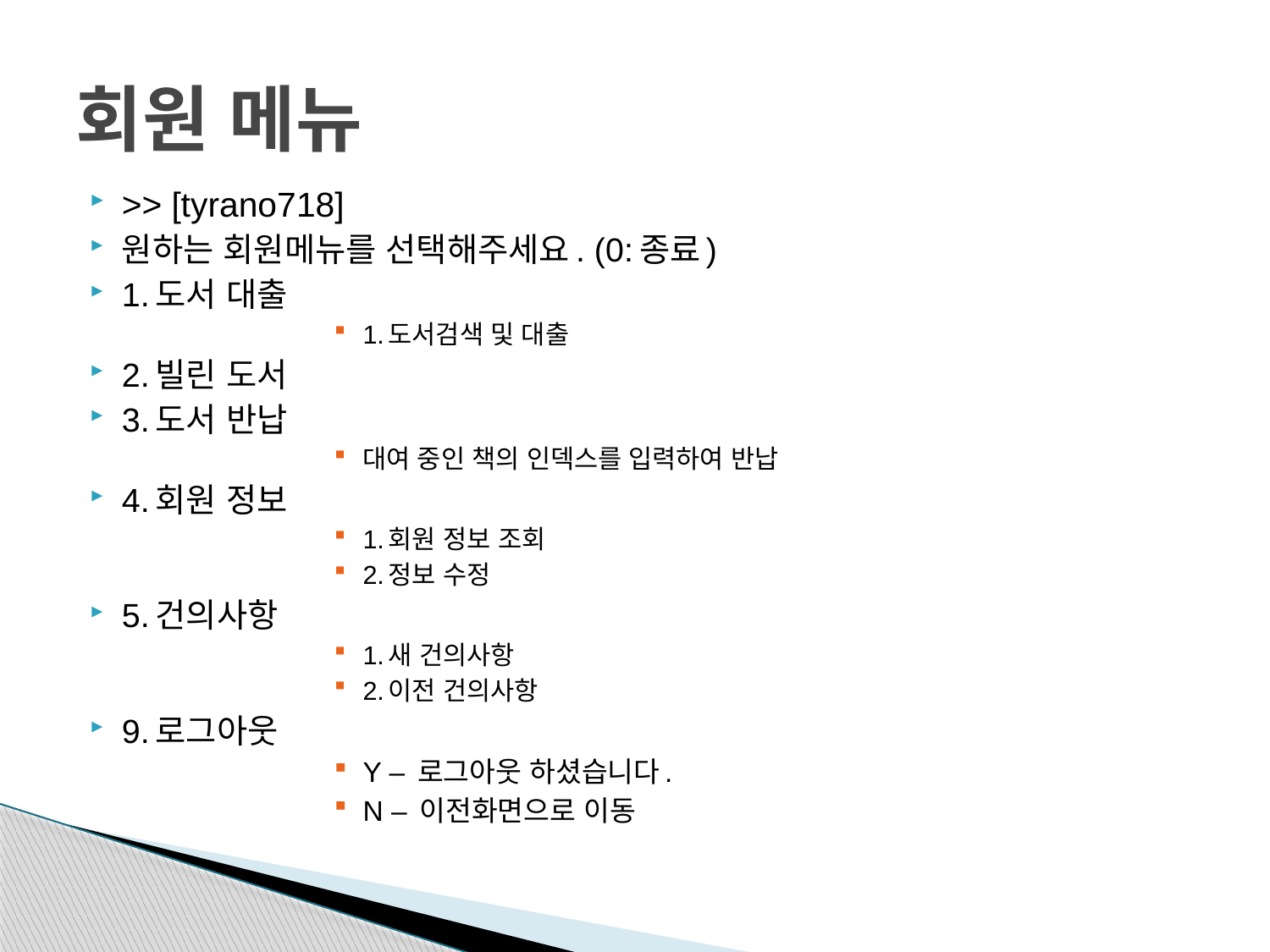

# 회원 메뉴
>> [tyrano718]
원하는 회원메뉴를 선택해주세요. (0:종료)
1.도서 대출
1.도서검색 및 대출
2.빌린 도서
3.도서 반납
대여 중인 책의 인덱스를 입력하여 반납
4.회원 정보
1.회원 정보 조회
2.정보 수정
5.건의사항
1.새 건의사항
2.이전 건의사항
9.로그아웃
Y – 로그아웃 하셨습니다.
N – 이전화면으로 이동